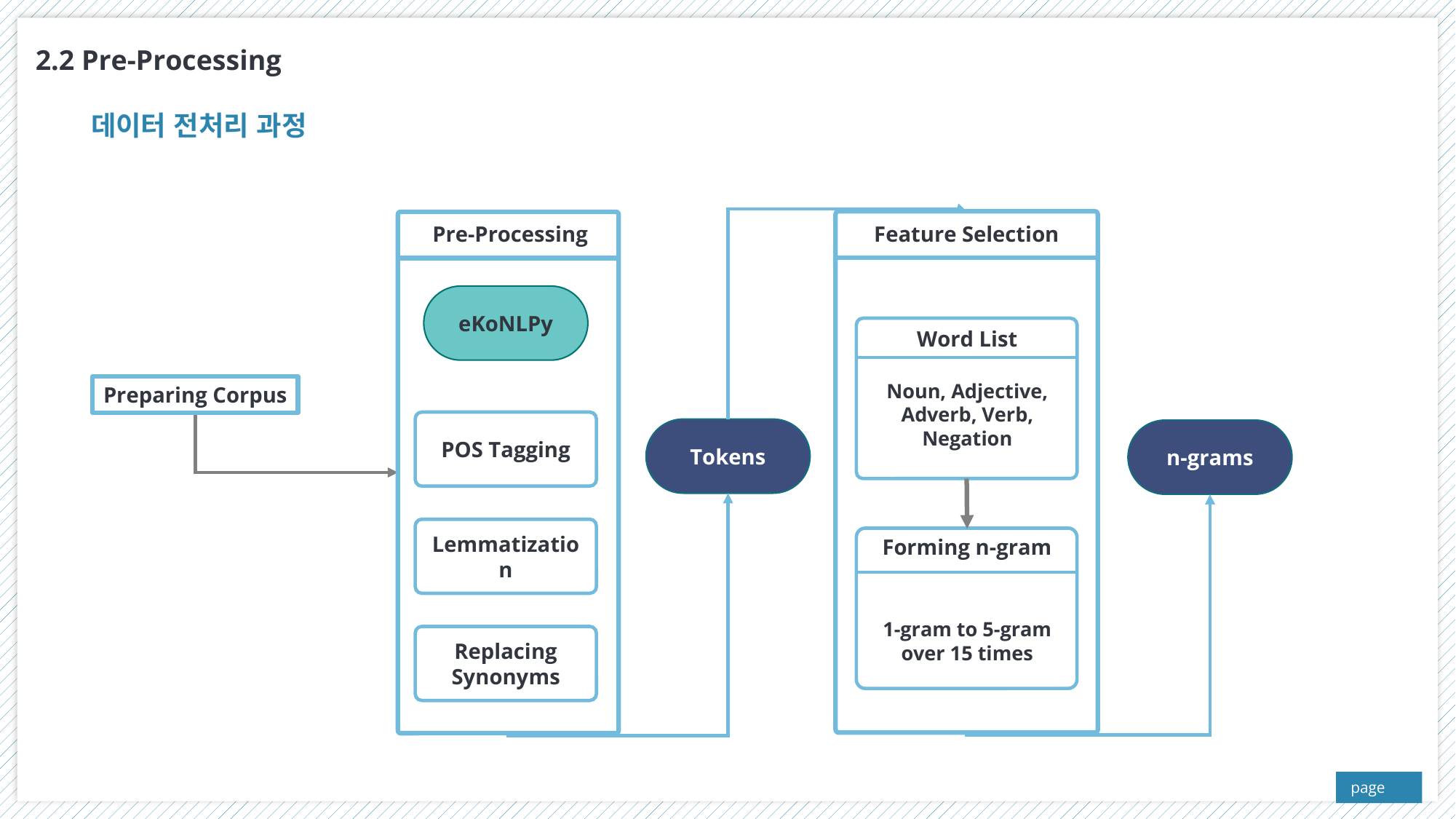

2.2 Pre-Processing
데이터 전처리 과정

Feature Selection

Word List
Noun, Adjective,
Adverb, Verb,
Negation

Forming n-gram
1-gram to 5-gram
over 15 times

Pre-Processing
eKoNLPy
POS Tagging
Lemmatization
Replacing
Synonyms
Preparing Corpus
Tokens
n-grams